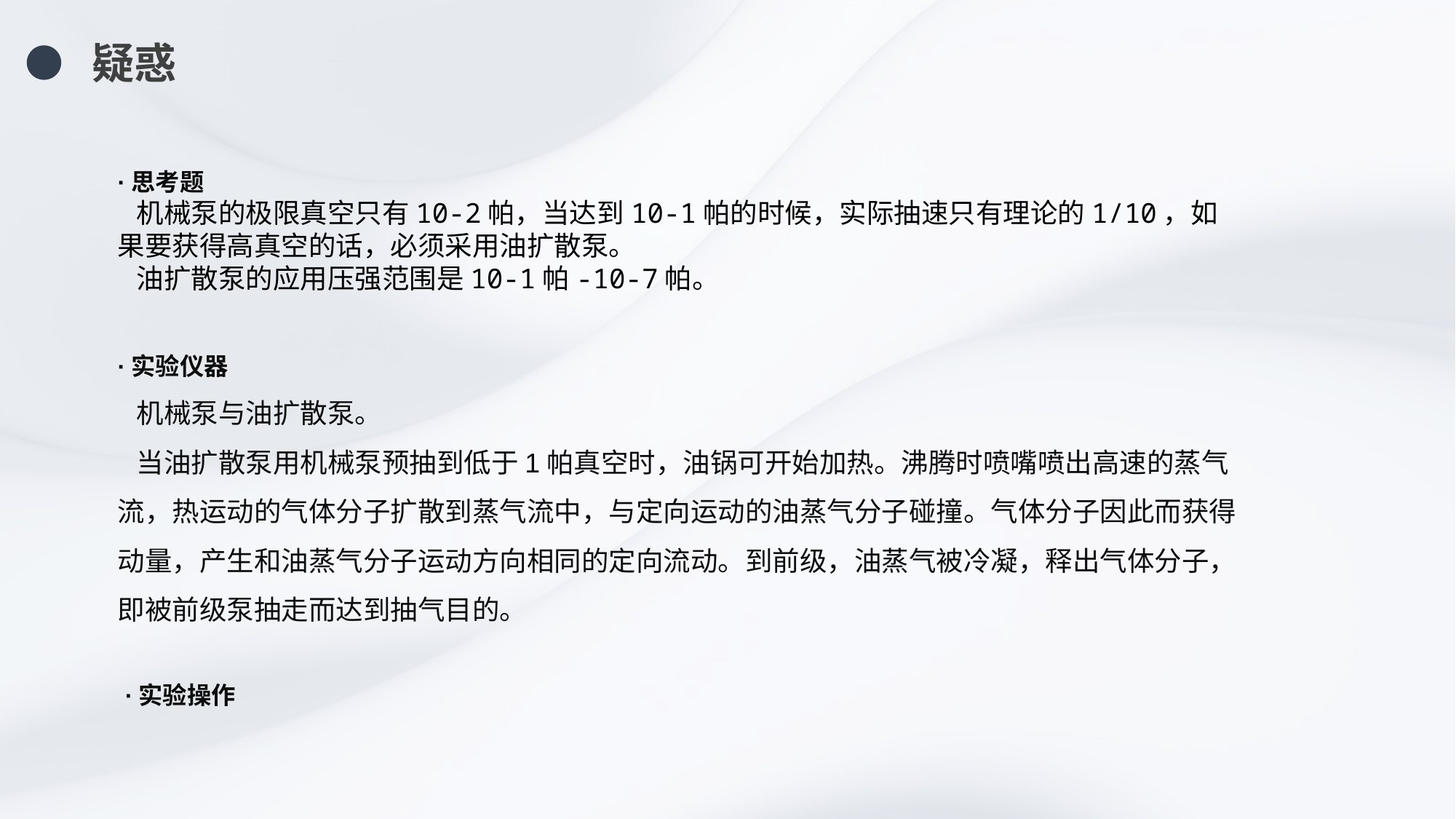

疑惑
·思考题
  机械泵的极限真空只有10-2帕，当达到10-1帕的时候，实际抽速只有理论的1/10，如果要获得高真空的话，必须采用油扩散泵。
  油扩散泵的应用压强范围是10-1帕-10-7帕。
·实验仪器
  机械泵与油扩散泵。
  当油扩散泵用机械泵预抽到低于1帕真空时，油锅可开始加热。沸腾时喷嘴喷出高速的蒸气流，热运动的气体分子扩散到蒸气流中，与定向运动的油蒸气分子碰撞。气体分子因此而获得动量，产生和油蒸气分子运动方向相同的定向流动。到前级，油蒸气被冷凝，释出气体分子，即被前级泵抽走而达到抽气目的。
·实验操作